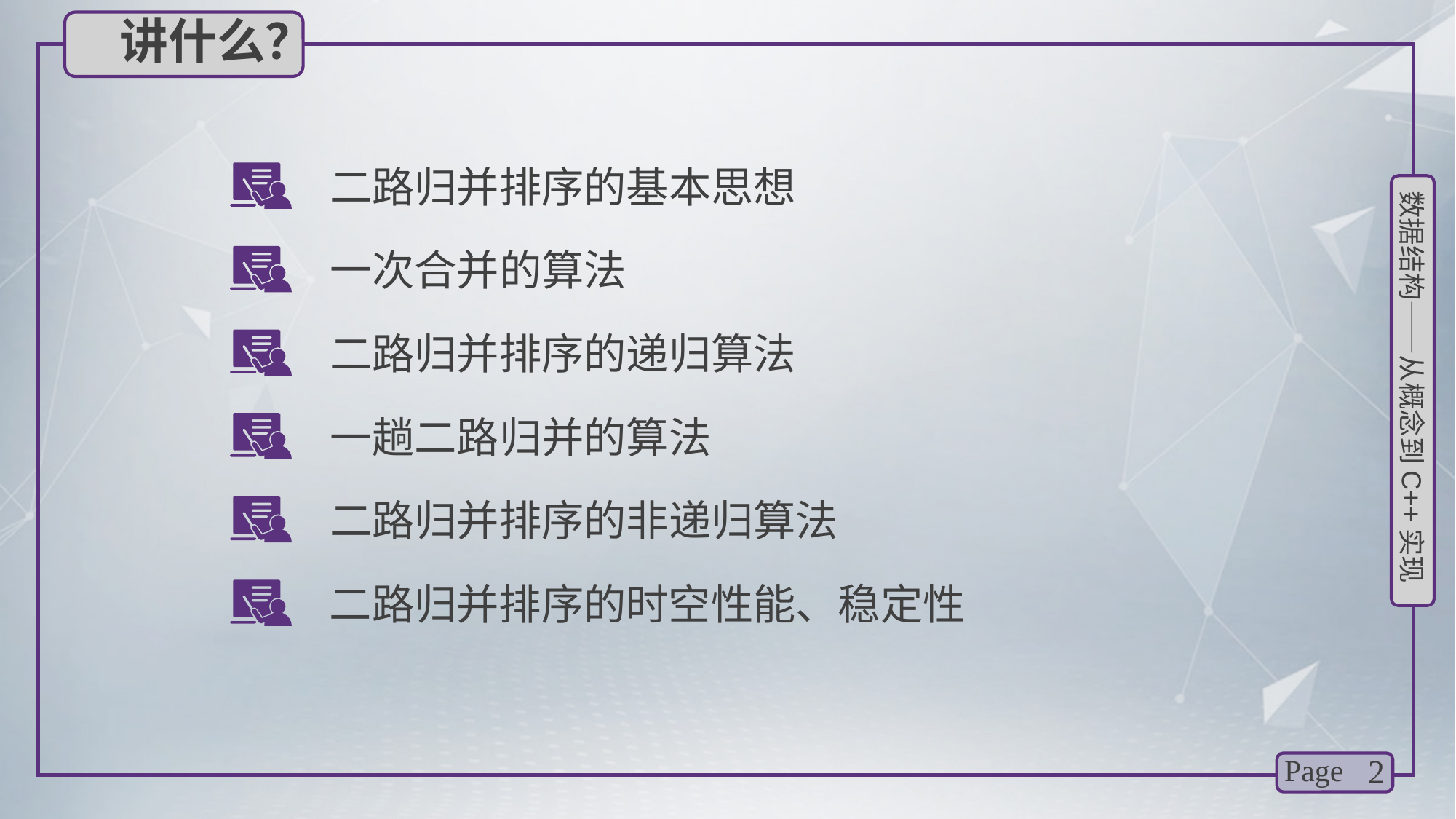

讲什么？

二路归并排序的基本思想

一次合并的算法

二路归并排序的递归算法

一趟二路归并的算法

二路归并排序的非递归算法

二路归并排序的时空性能、稳定性